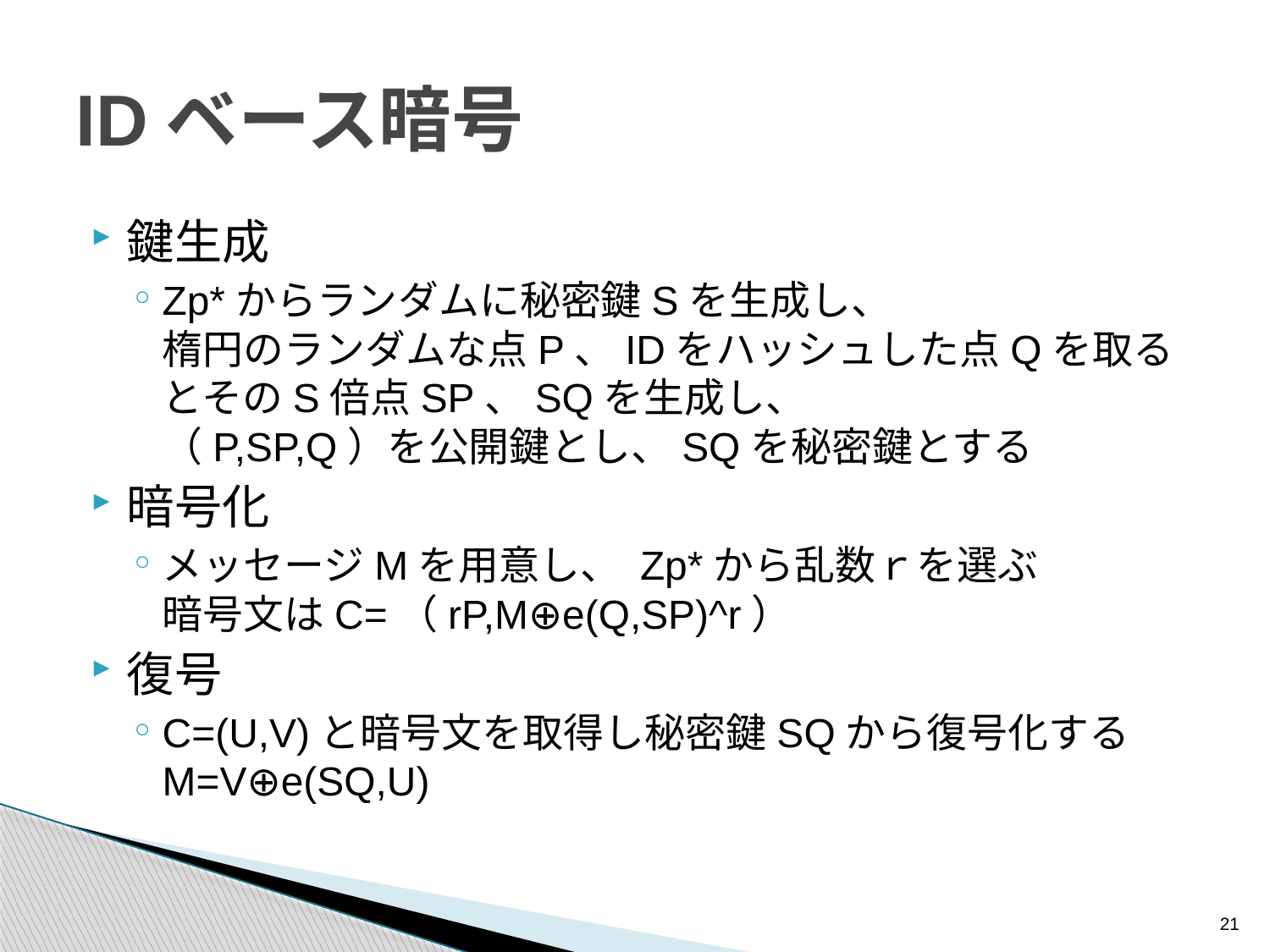

# IDベース暗号
鍵生成
Zp*からランダムに秘密鍵Sを生成し、
楕円のランダムな点P、IDをハッシュした点Qを取る
とそのS倍点SP、SQを生成し、
（P,SP,Q）を公開鍵とし、SQを秘密鍵とする
暗号化
メッセージMを用意し、 Zp*から乱数ｒを選ぶ
暗号文はC=（rP,M⊕e(Q,SP)^r）
復号
C=(U,V)と暗号文を取得し秘密鍵SQから復号化する
M=V⊕e(SQ,U)
21